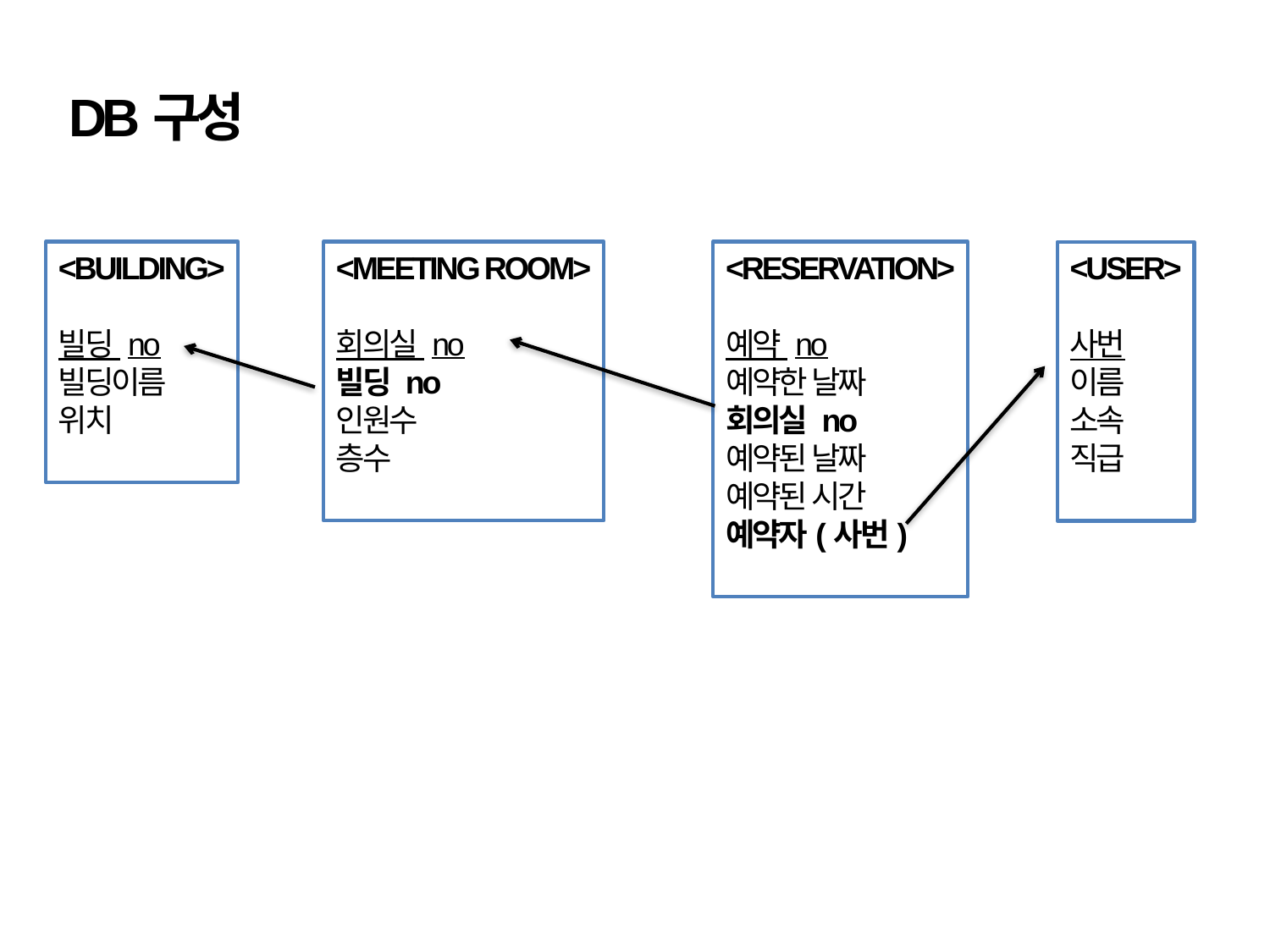

# DB구성
<BUILDING>

빌딩 no
빌딩이름
위치

<MEETING ROOM>

회의실 no
빌딩 no
인원수
층수

<RESERVATION>

예약 no
예약한 날짜
회의실 no
예약된 날짜
예약된 시간
예약자(사번)

<USER>

사번
이름
소속
직급